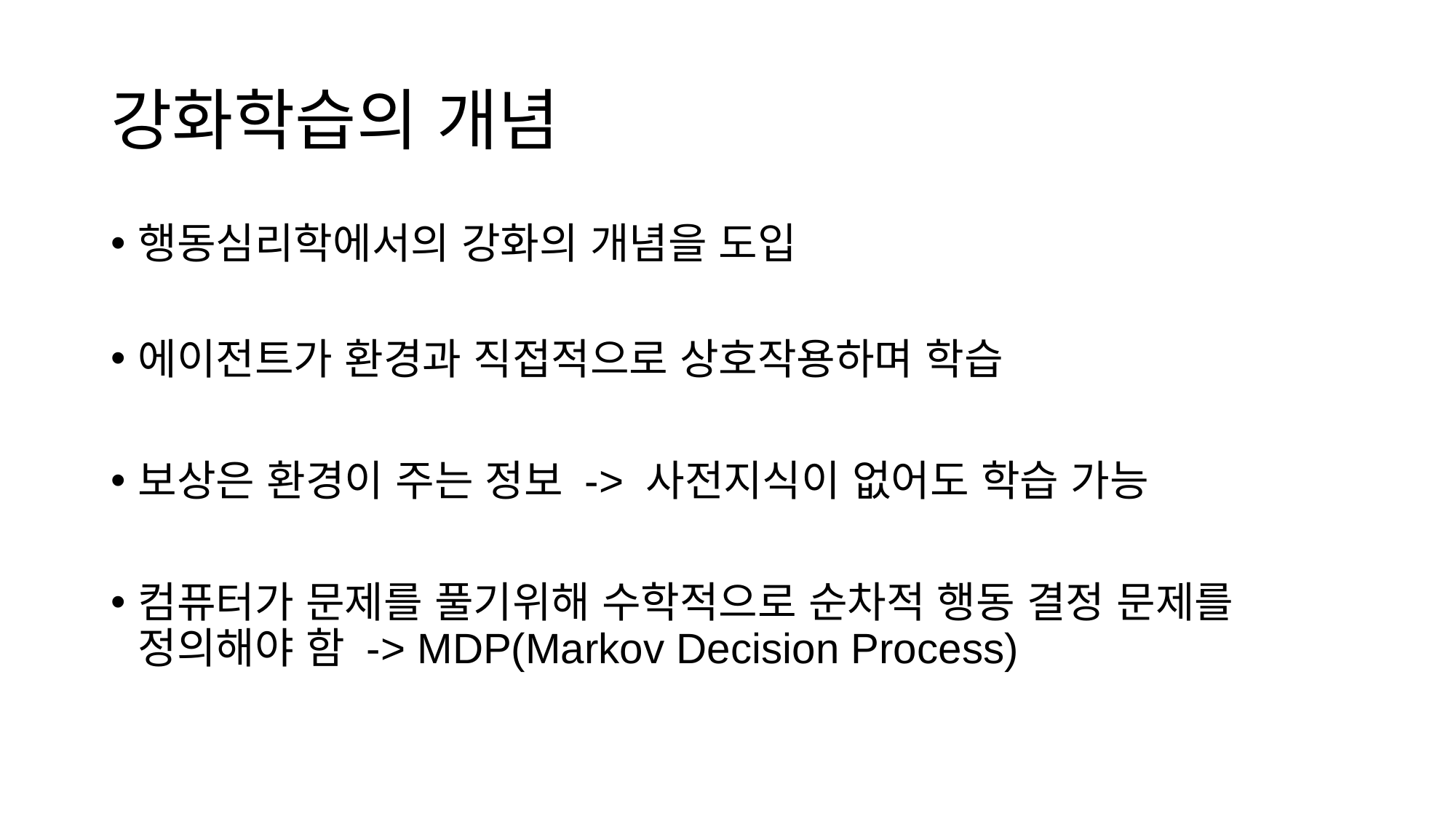

# 강화학습의 개념
행동심리학에서의 강화의 개념을 도입

에이전트가 환경과 직접적으로 상호작용하며 학습

보상은 환경이 주는 정보 -> 사전지식이 없어도 학습 가능

컴퓨터가 문제를 풀기위해 수학적으로 순차적 행동 결정 문제를 정의해야 함 -> MDP(Markov Decision Process)